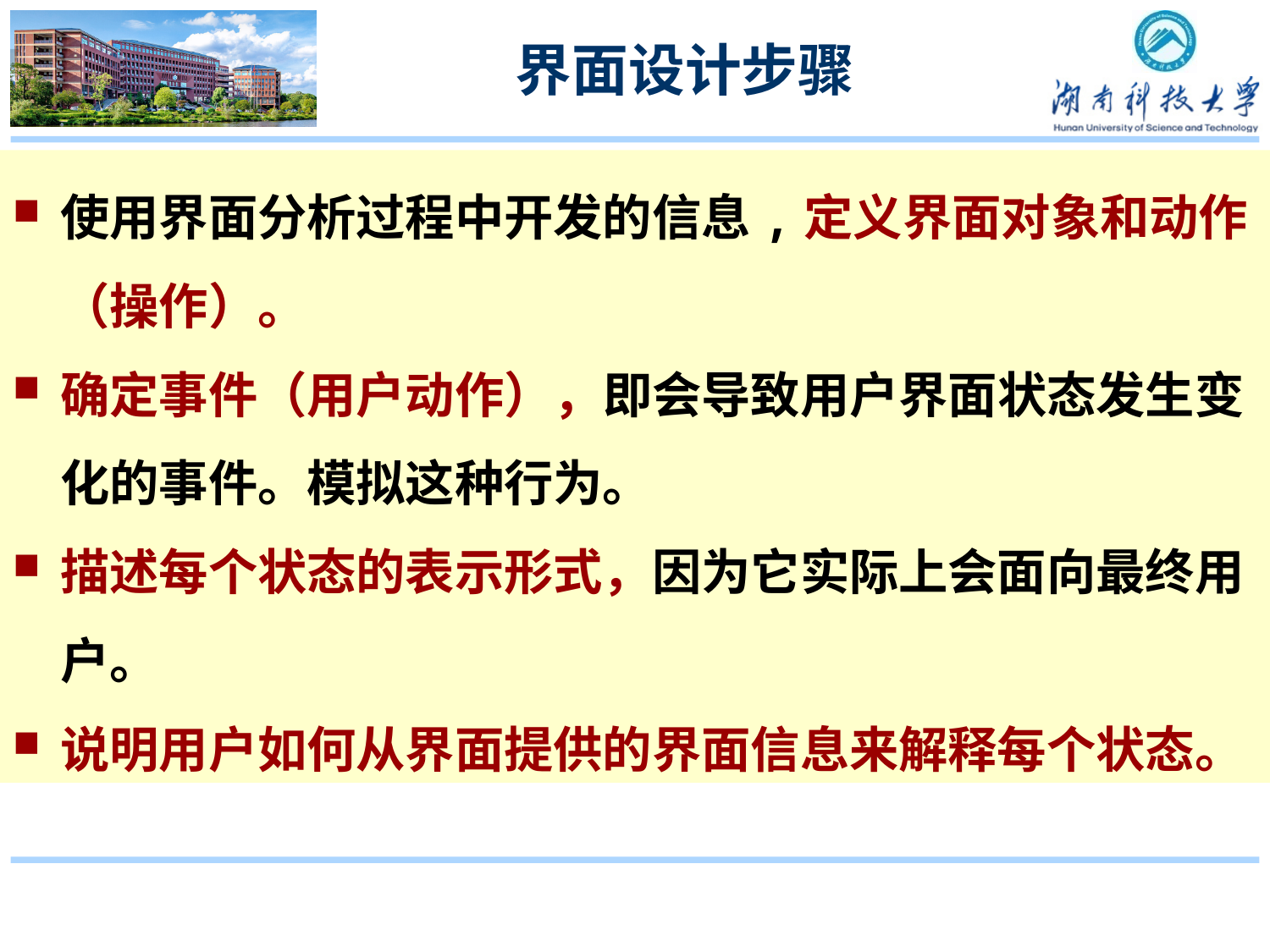

界面设计步骤
使用界面分析过程中开发的信息,定义界面对象和动作（操作）。
确定事件（用户动作），即会导致用户界面状态发生变化的事件。模拟这种行为。
描述每个状态的表示形式，因为它实际上会面向最终用户。
说明用户如何从界面提供的界面信息来解释每个状态。
18